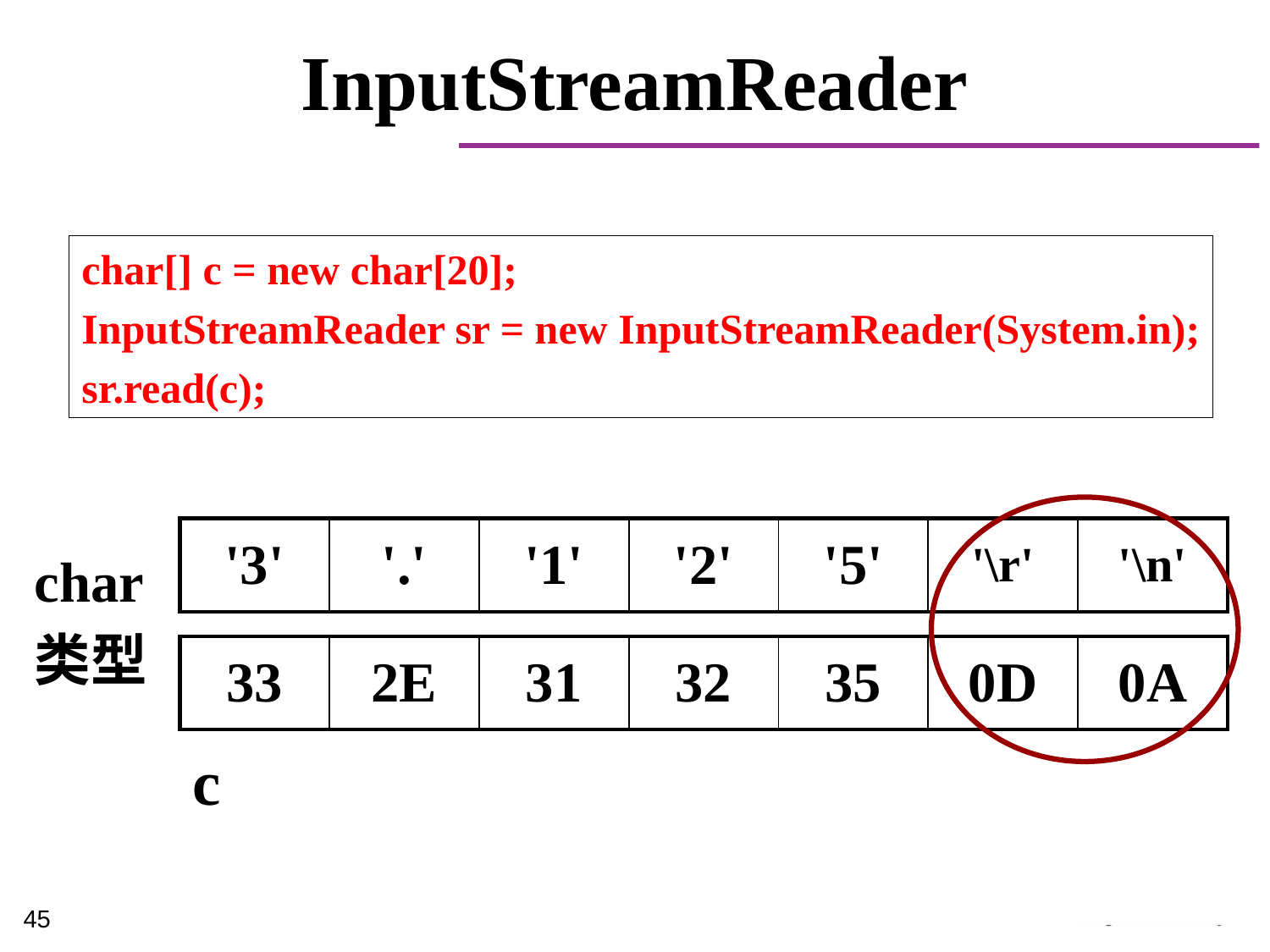

# InputStreamReader
char[] c = new char[20];
InputStreamReader sr = new InputStreamReader(System.in);
sr.read(c);

| '3' | '.' | '1' | '2' | '5' | '\r' | '\n' |
| --- | --- | --- | --- | --- | --- | --- |
char
类型
| 33 | 2E | 31 | 32 | 35 | 0D | 0A |
| --- | --- | --- | --- | --- | --- | --- |
c
45